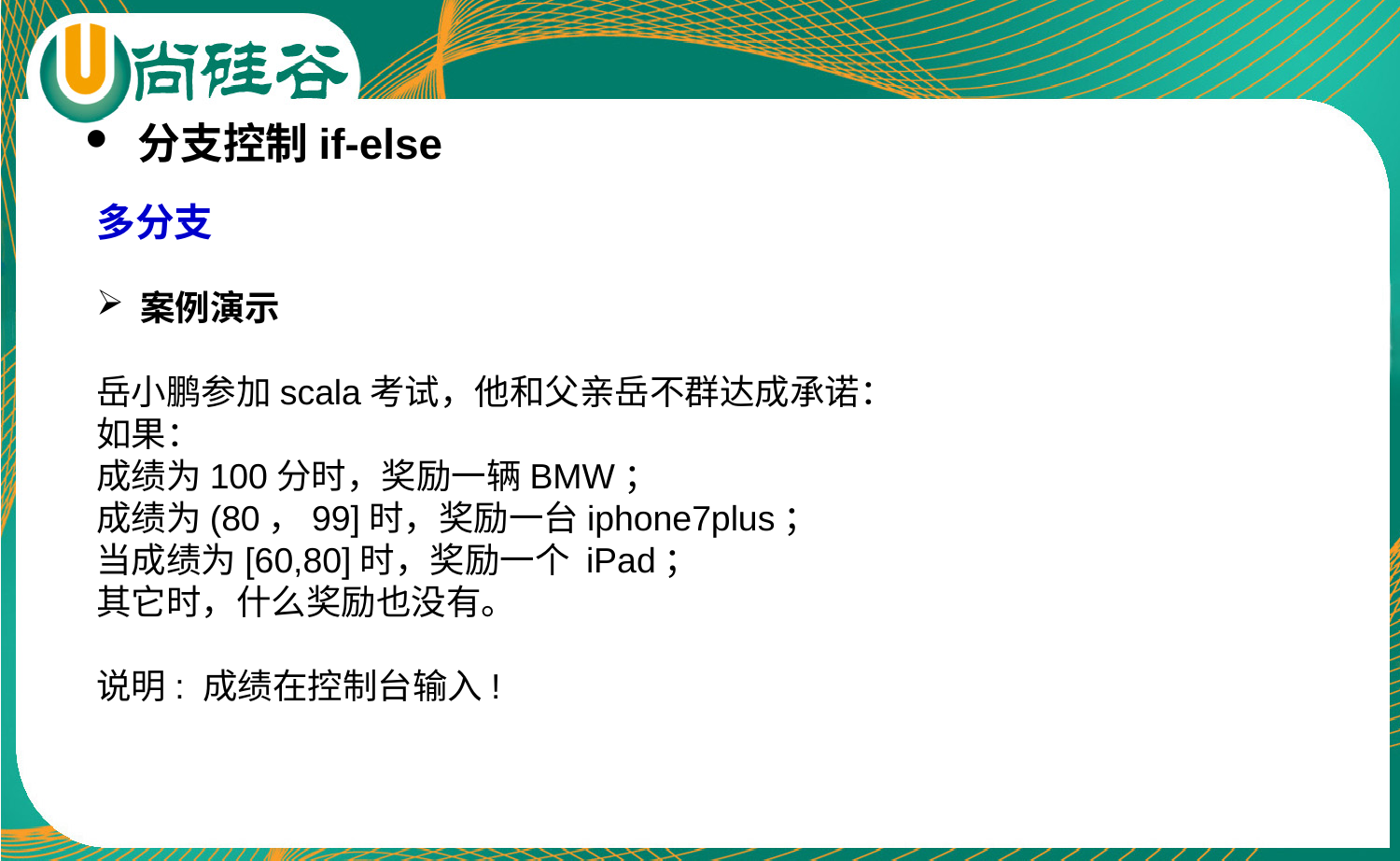

分支控制if-else

多分支

案例演示

岳小鹏参加scala考试，他和父亲岳不群达成承诺：
如果：
成绩为100分时，奖励一辆BMW；
成绩为(80，99]时，奖励一台iphone7plus；
当成绩为[60,80]时，奖励一个 iPad；
其它时，什么奖励也没有。

说明: 成绩在控制台输入!